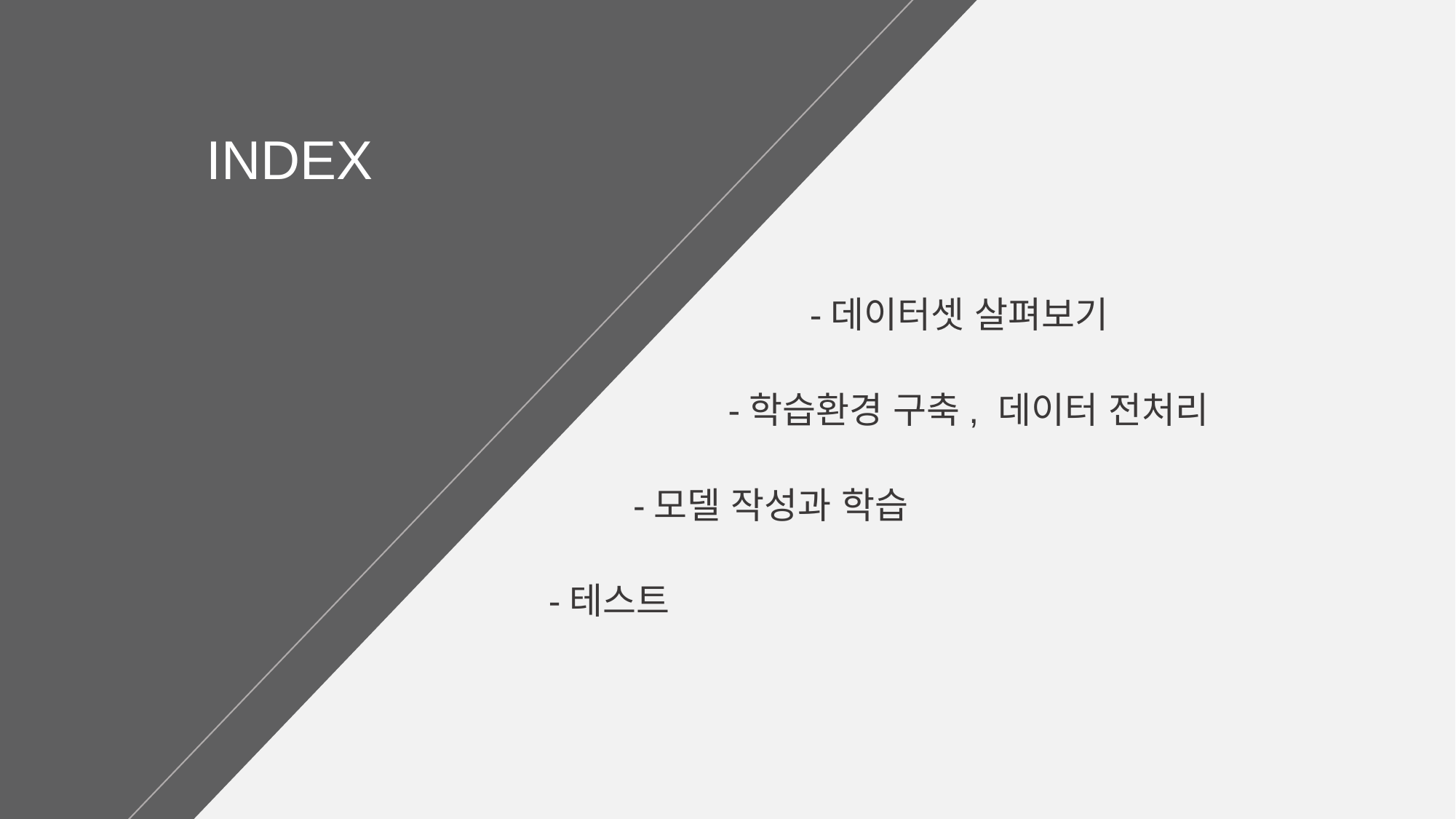

INDEX
-데이터셋 살펴보기
-학습환경 구축, 데이터 전처리
-모델 작성과 학습
-테스트